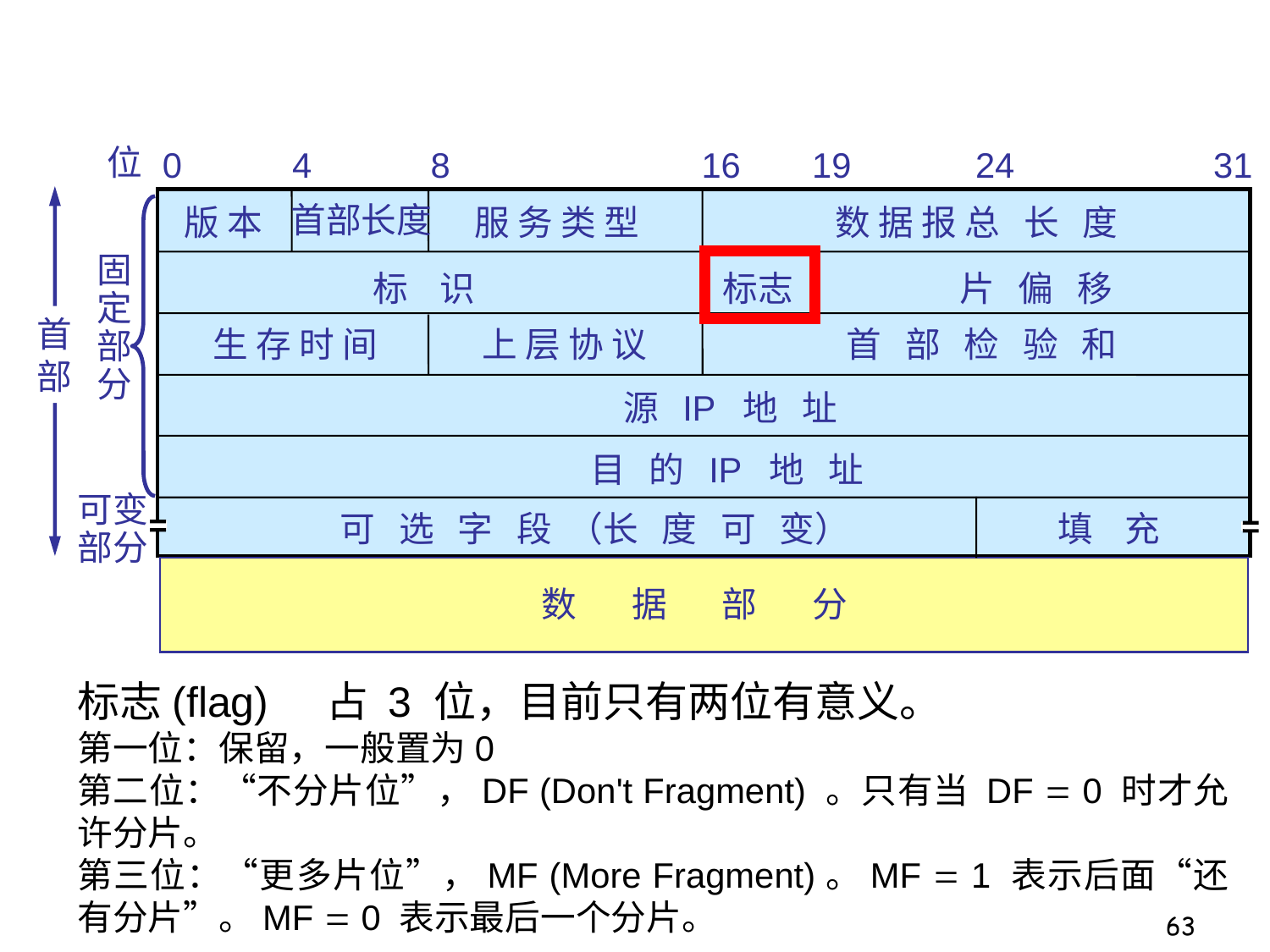

位
0
4
8
16
19
24
31

首部长度
版 本
服 务 类 型
数 据 报 总   长   度

固
定
部
分

标    识
标志
片   偏   移
首
部

生 存 时 间
上 层 协 议
首   部   检   验   和

源  IP  地   址

目   的  IP  地   址
可变
部分

可   选   字   段  （长   度   可   变）
填    充

数       据       部       分
标志(flag)    占 3 位，目前只有两位有意义。
第一位：保留，一般置为0
第二位：“不分片位”，DF (Don't Fragment) 。只有当 DF = 0 时才允许分片。
第三位：“更多片位”，MF (More Fragment)。MF = 1 表示后面“还有分片”。MF = 0 表示最后一个分片。
63